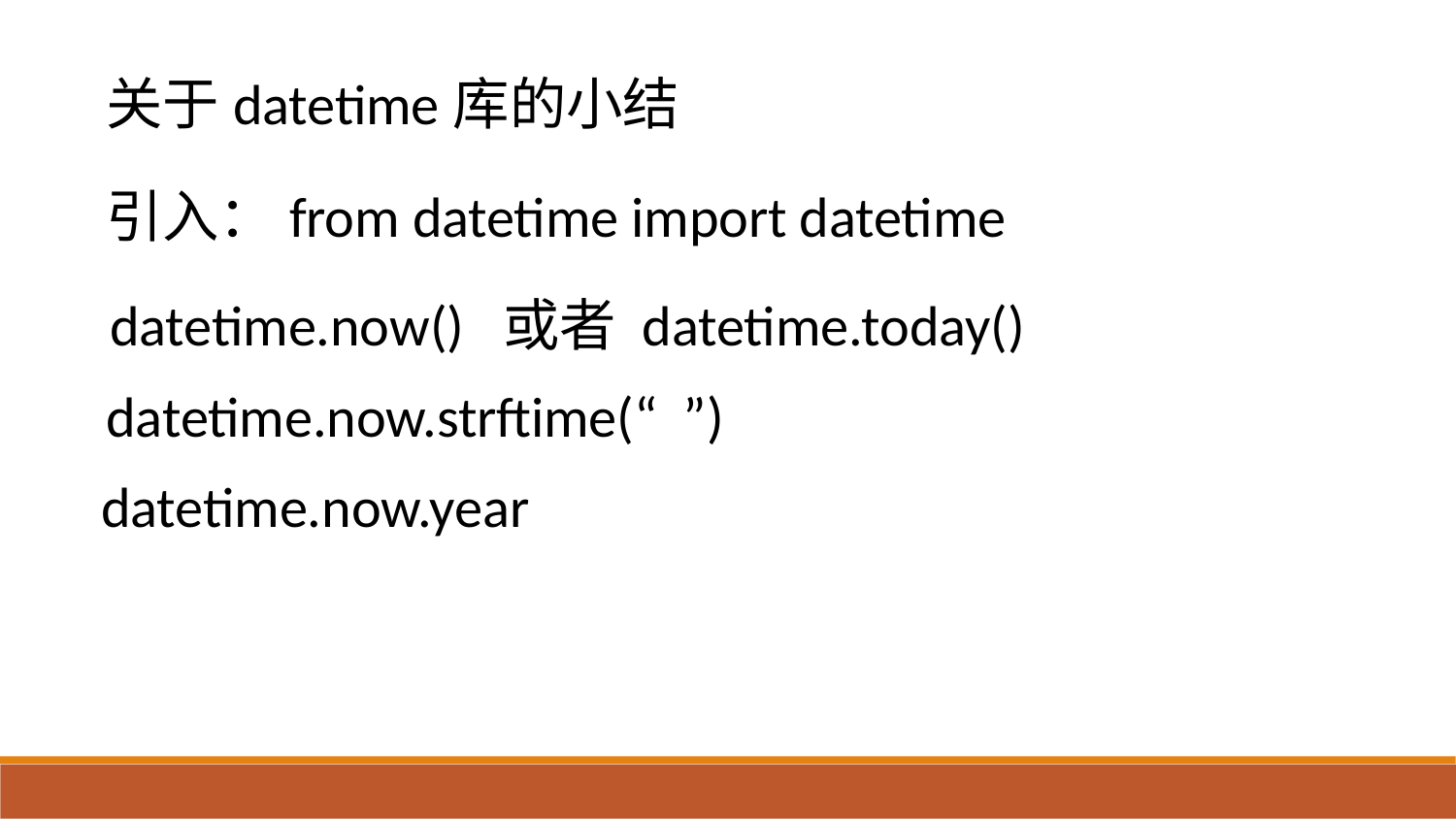

关于datetime库的小结
引入：from datetime import datetime
datetime.now()  或者 datetime.today()
datetime.now.strftime(“  ”)
datetime.now.year